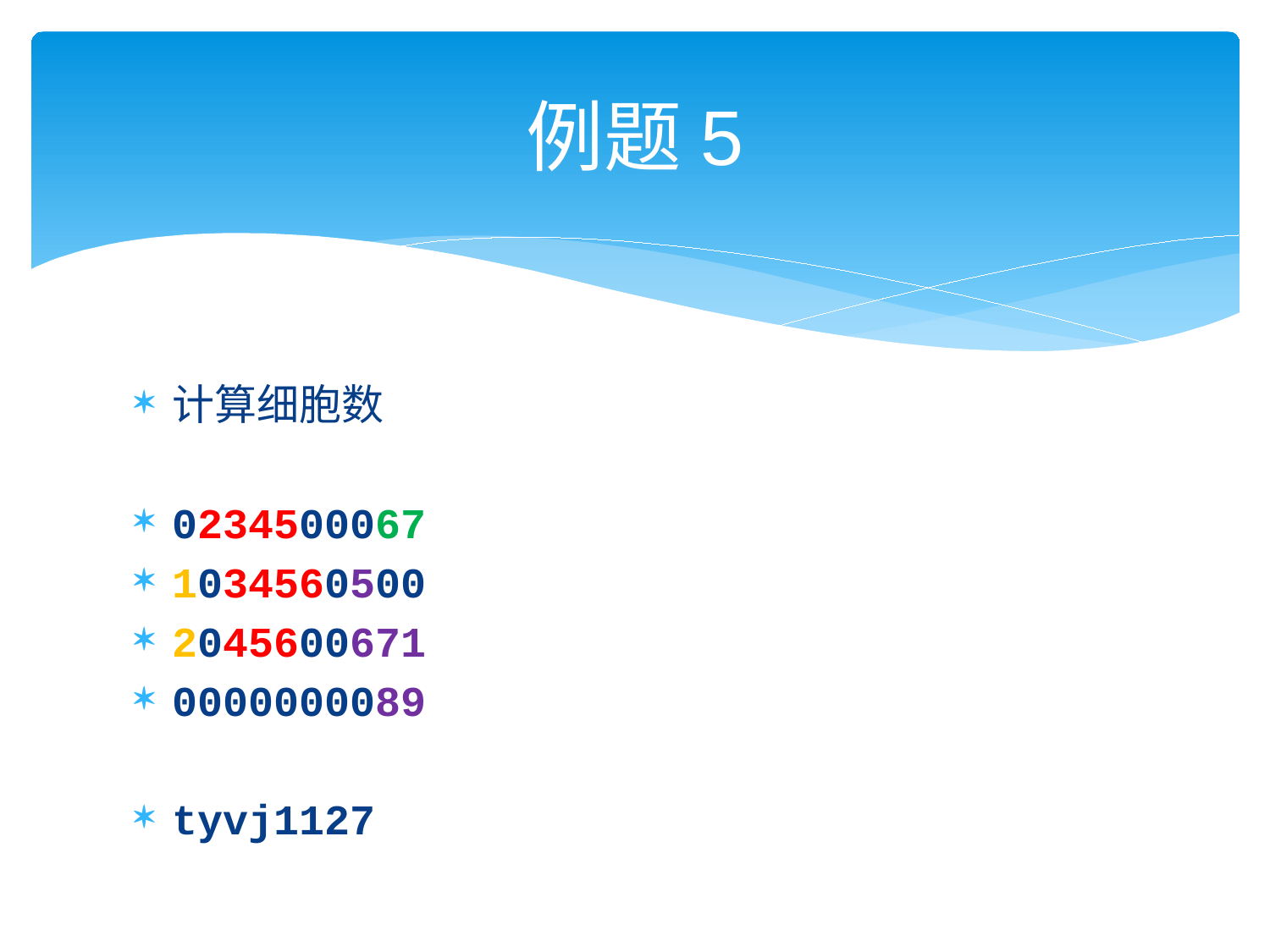

# 例题5
计算细胞数

0234500067
1034560500
2045600671
0000000089

tyvj1127